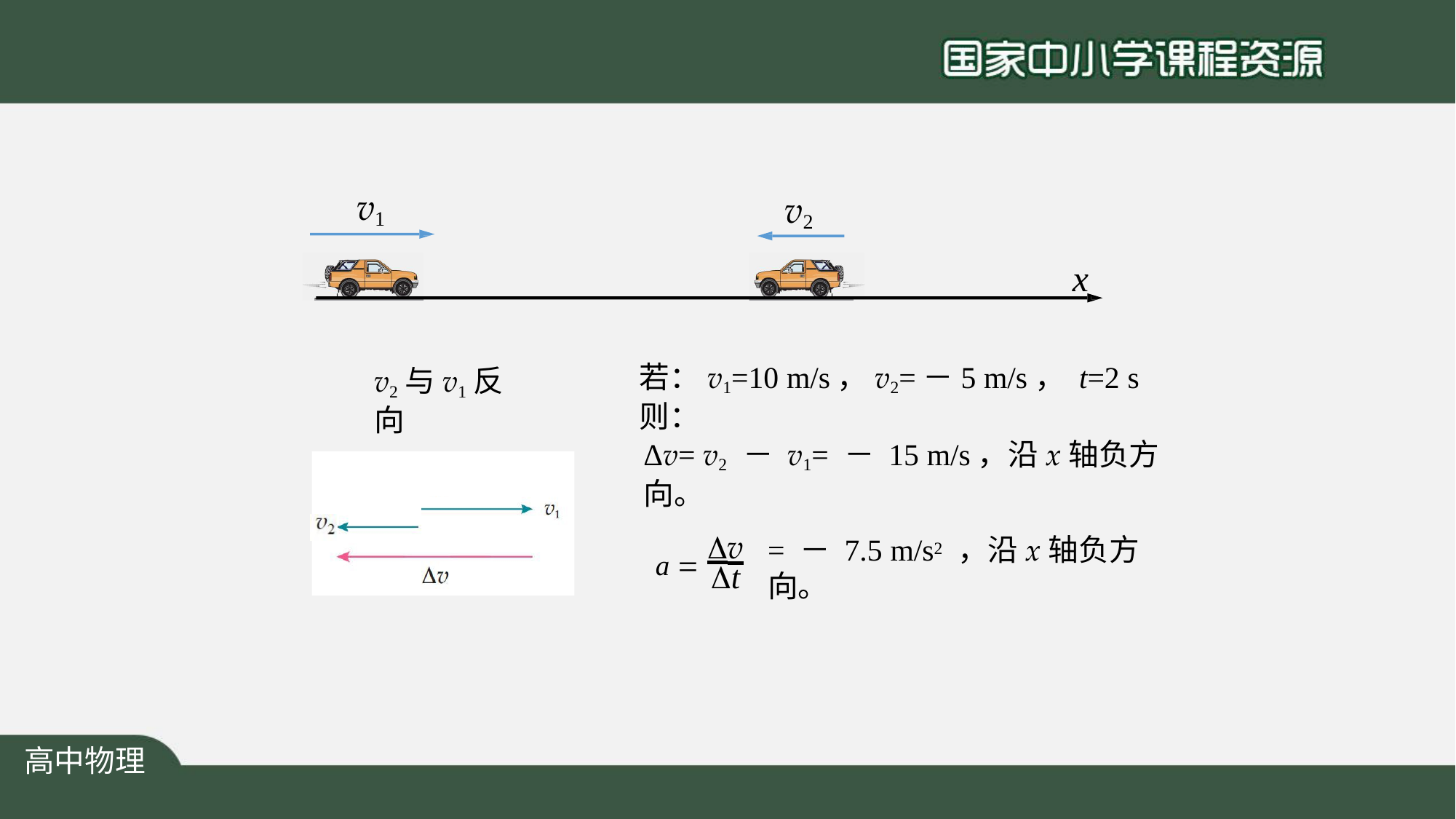

v1
v2

x

若：v1=10 m/s，v2=－5 m/s， t=2 s 则：
v2与v1反向
Δv= v2 － v1= － 15 m/s，沿x轴负方向。

a = Δv

= － 7.5 m/s2 ，沿x轴负方向。
Δt
高中物理